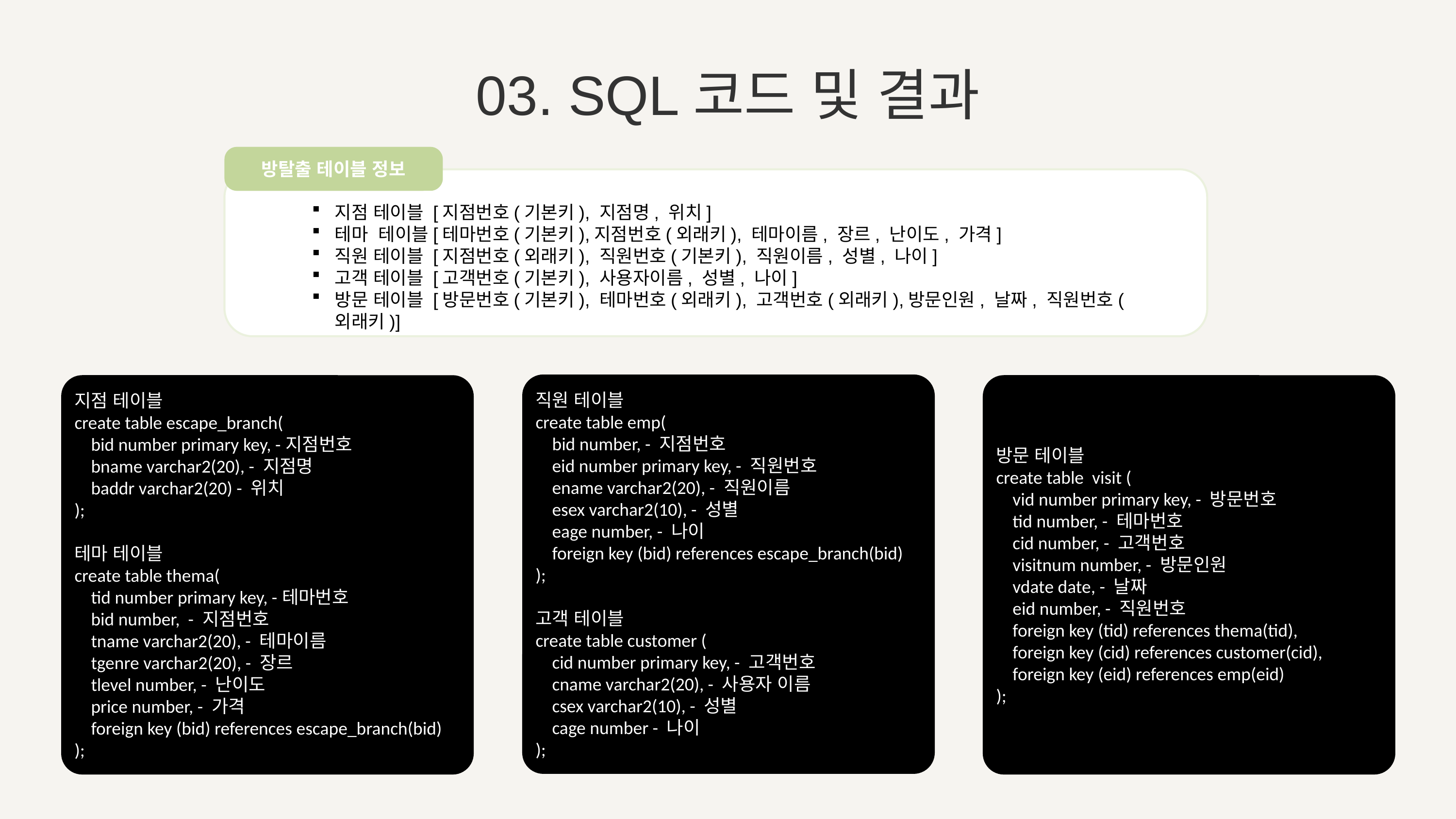

03. SQL코드 및 결과
방탈출 테이블 정보

지점 테이블 [지점번호(기본키), 지점명, 위치]
테마  테이블[테마번호(기본키),지점번호(외래키), 테마이름, 장르, 난이도, 가격]
직원 테이블 [지점번호(외래키), 직원번호(기본키), 직원이름, 성별, 나이]
고객 테이블 [고객번호(기본키), 사용자이름, 성별, 나이]
방문 테이블 [방문번호(기본키), 테마번호(외래키), 고객번호(외래키),방문인원, 날짜, 직원번호(외래키)]
직원 테이블
create table emp(
    bid number, - 지점번호
    eid number primary key, - 직원번호
    ename varchar2(20), - 직원이름
    esex varchar2(10), - 성별
    eage number, - 나이
    foreign key (bid) references escape_branch(bid)
);

고객 테이블
create table customer (
    cid number primary key, - 고객번호
    cname varchar2(20), - 사용자 이름
    csex varchar2(10), - 성별
    cage number - 나이
);
지점 테이블
create table escape_branch(
    bid number primary key, -지점번호
    bname varchar2(20), - 지점명
    baddr varchar2(20) - 위치
);

테마 테이블
create table thema(
    tid number primary key, -테마번호
    bid number,  - 지점번호
    tname varchar2(20), - 테마이름
    tgenre varchar2(20), - 장르
    tlevel number, - 난이도
    price number, - 가격
    foreign key (bid) references escape_branch(bid)
);
방문 테이블
create table  visit (
    vid number primary key, - 방문번호
    tid number, - 테마번호
    cid number, - 고객번호
    visitnum number, - 방문인원
    vdate date, - 날짜
    eid number, - 직원번호
    foreign key (tid) references thema(tid),
    foreign key (cid) references customer(cid),
    foreign key (eid) references emp(eid)
);